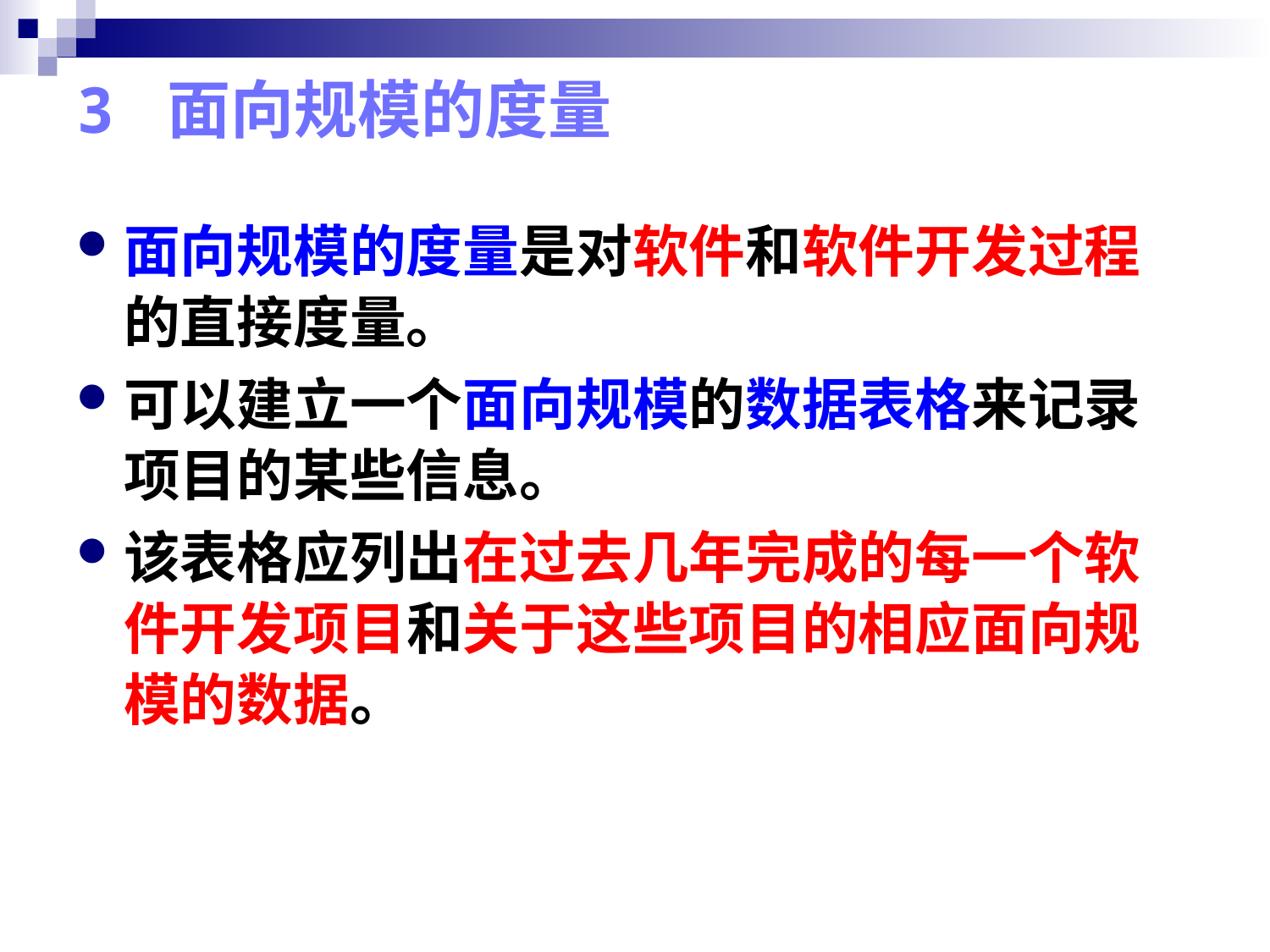

# 3 面向规模的度量
面向规模的度量是对软件和软件开发过程的直接度量。
可以建立一个面向规模的数据表格来记录项目的某些信息。
该表格应列出在过去几年完成的每一个软件开发项目和关于这些项目的相应面向规模的数据。

8